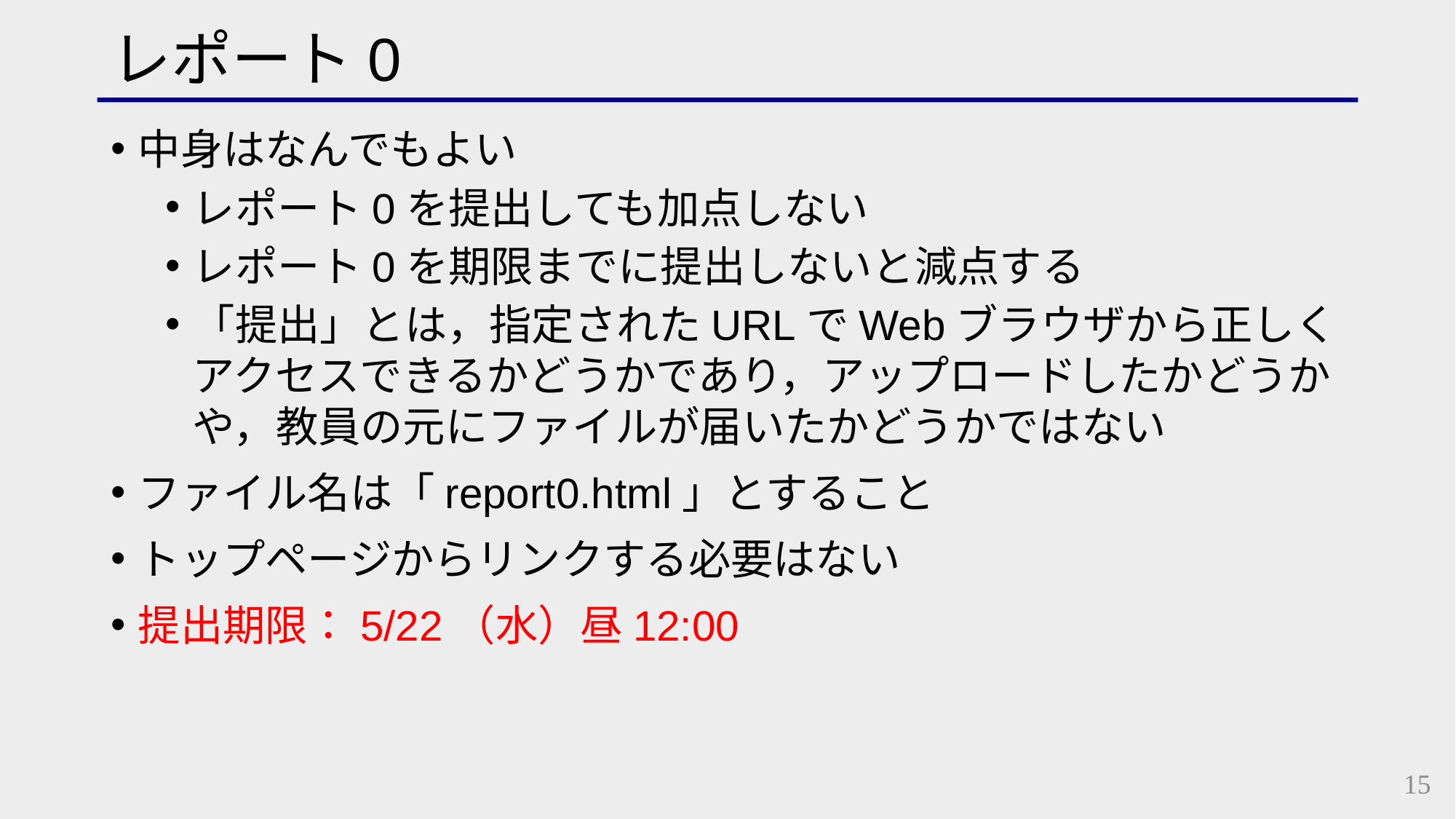

レポート0
中身はなんでもよい
レポート0を提出しても加点しない
レポート0を期限までに提出しないと減点する
「提出」とは，指定されたURLでWebブラウザから正しくアクセスできるかどうかであり，アップロードしたかどうかや，教員の元にファイルが届いたかどうかではない
ファイル名は「report0.html」とすること
トップページからリンクする必要はない
提出期限：5/22（水）昼12:00
15